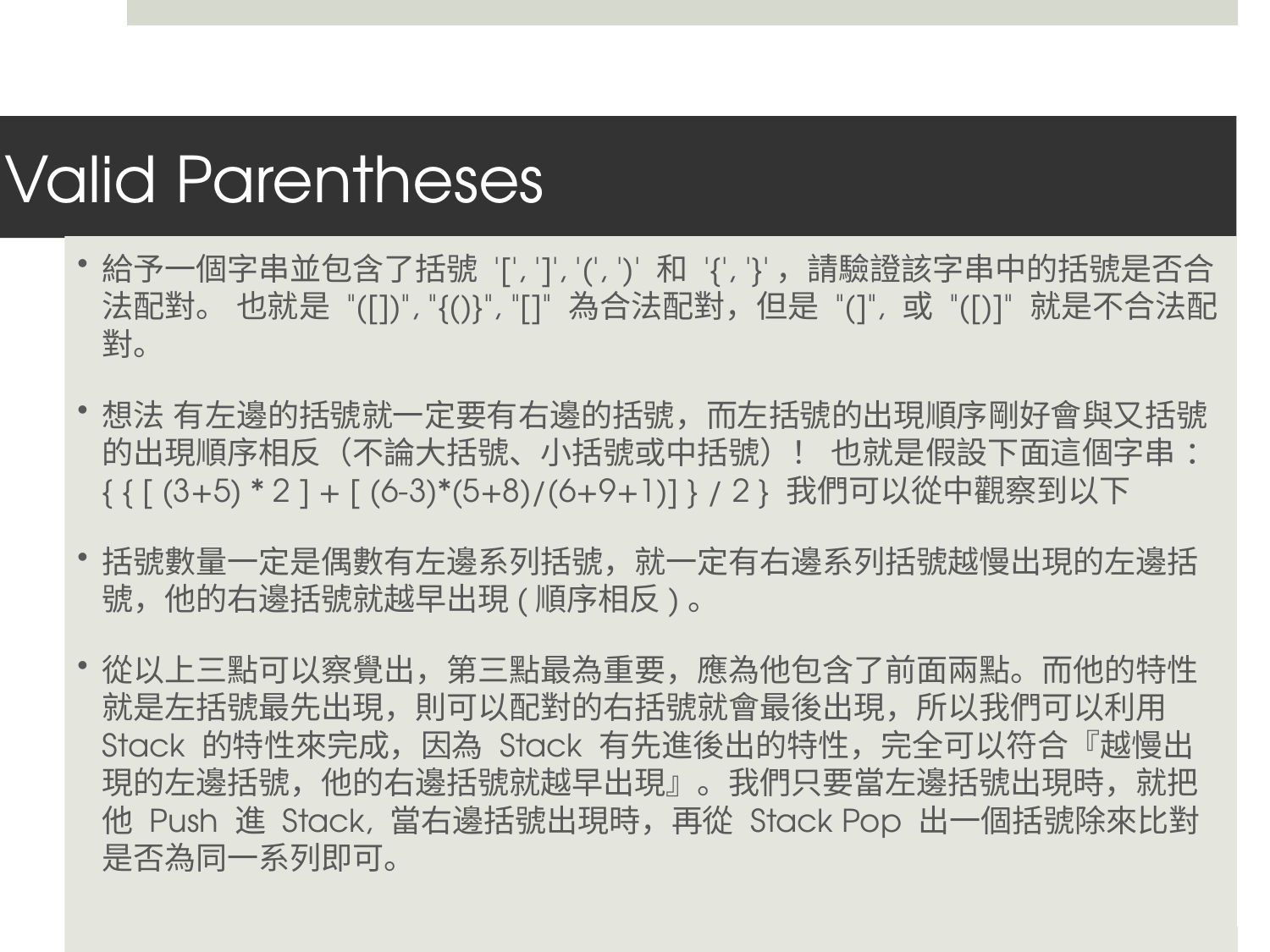

# Valid Parentheses
給予一個字串並包含了括號 '[', ']', '(', ')' 和 '{', '}'，請驗證該字串中的括號是否合法配對。 也就是 "([])", "{()}", "[]" 為合法配對，但是 "(]", 或 "([)]" 就是不合法配對。
想法 有左邊的括號就一定要有右邊的括號，而左括號的出現順序剛好會與又括號的出現順序相反（不論大括號、小括號或中括號）！ 也就是假設下面這個字串 ： { { [ (3+5) * 2 ] + [ (6-3)*(5+8)/(6+9+1)] } / 2 } 我們可以從中觀察到以下
括號數量一定是偶數有左邊系列括號，就一定有右邊系列括號越慢出現的左邊括號，他的右邊括號就越早出現(順序相反)。
從以上三點可以察覺出，第三點最為重要，應為他包含了前面兩點。而他的特性就是左括號最先出現，則可以配對的右括號就會最後出現，所以我們可以利用 Stack 的特性來完成，因為 Stack 有先進後出的特性，完全可以符合『越慢出現的左邊括號，他的右邊括號就越早出現』。我們只要當左邊括號出現時，就把他 Push 進 Stack, 當右邊括號出現時，再從 Stack Pop 出一個括號除來比對是否為同一系列即可。